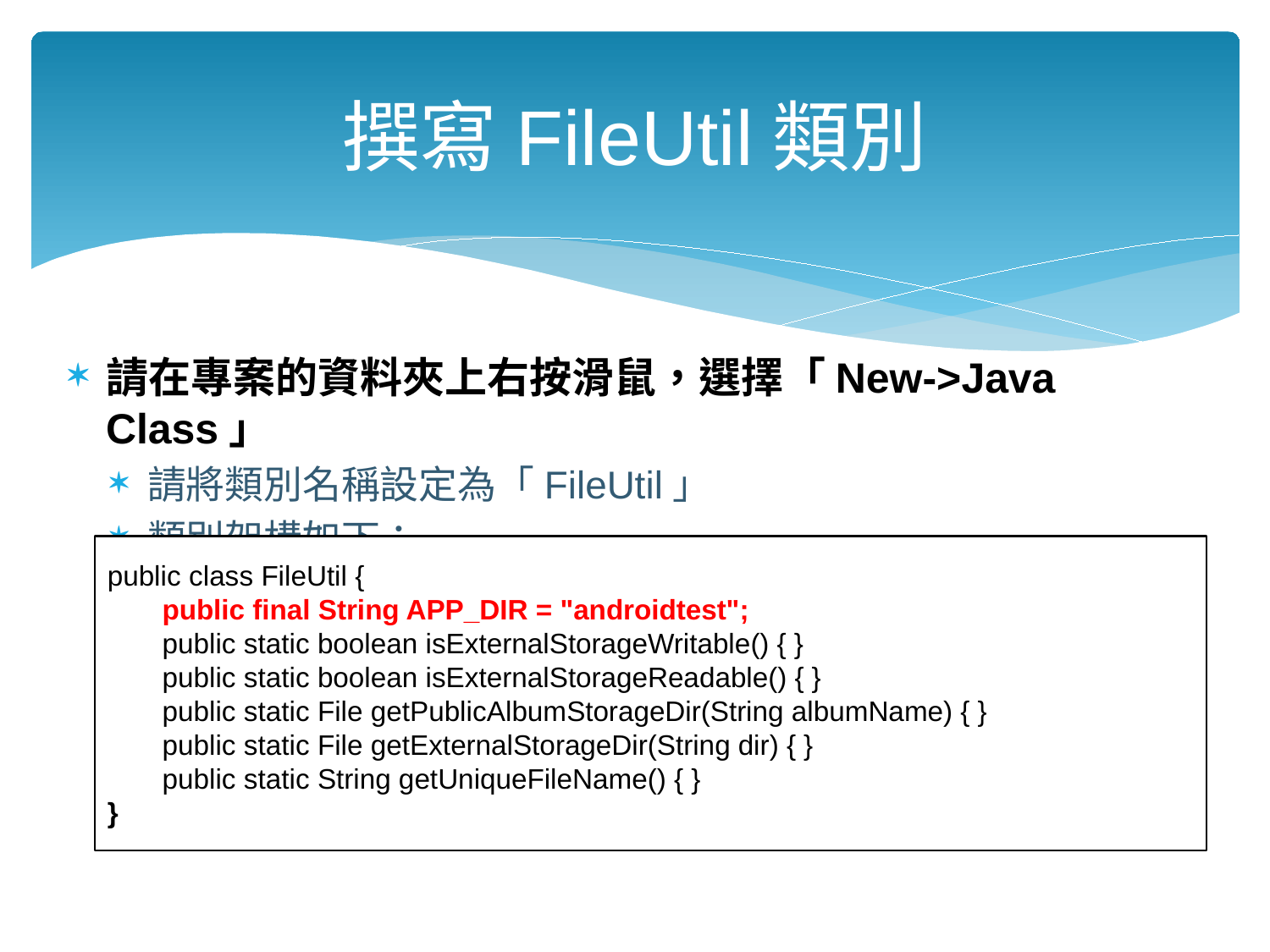

# 撰寫FileUtil類別
請在專案的資料夾上右按滑鼠，選擇「New->Java Class」
請將類別名稱設定為「FileUtil」
類別架構如下：

public class FileUtil {
       public final String APP_DIR = "androidtest";
       public static boolean isExternalStorageWritable() { }
       public static boolean isExternalStorageReadable() { }
       public static File getPublicAlbumStorageDir(String albumName) { }
       public static File getExternalStorageDir(String dir) { }
       public static String getUniqueFileName() { }
}